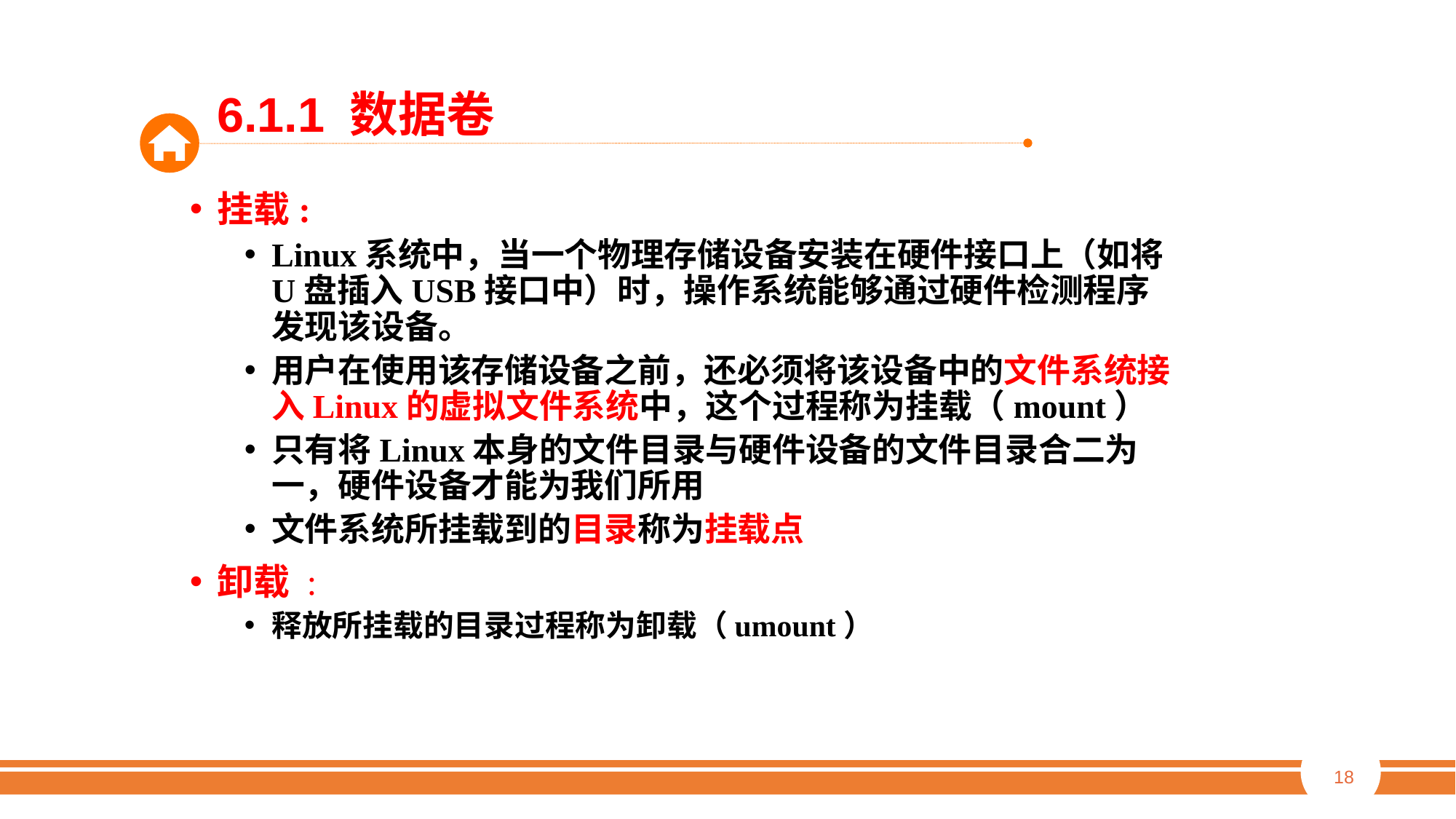

6.1.1 数据卷
挂载:
Linux系统中，当一个物理存储设备安装在硬件接口上（如将U盘插入USB接口中）时，操作系统能够通过硬件检测程序发现该设备。
用户在使用该存储设备之前，还必须将该设备中的文件系统接入Linux的虚拟文件系统中，这个过程称为挂载（mount）
只有将Linux本身的文件目录与硬件设备的文件目录合二为一，硬件设备才能为我们所用
文件系统所挂载到的目录称为挂载点
卸载 :
释放所挂载的目录过程称为卸载（umount）
18